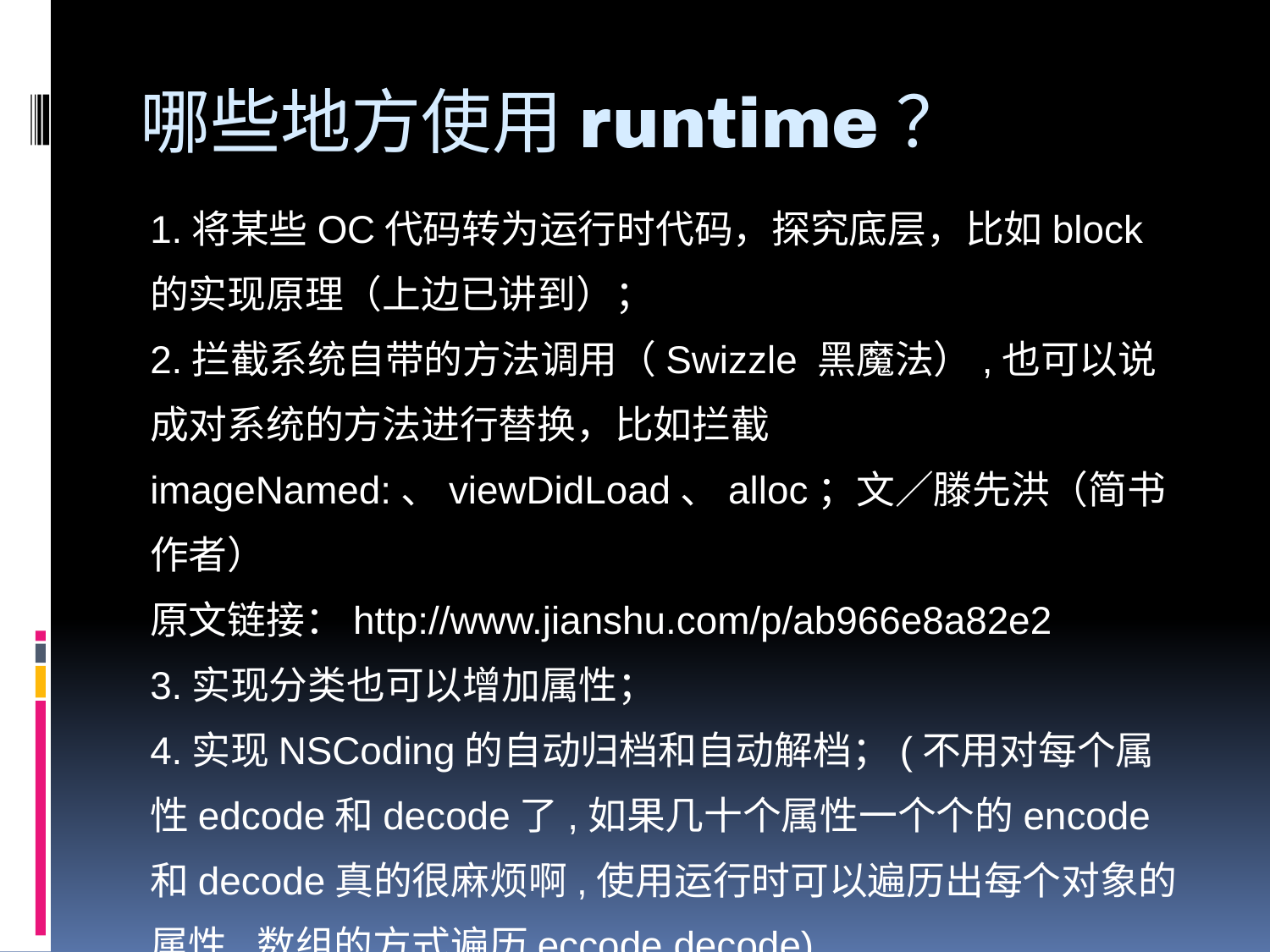

# 哪些地方使用runtime？
1.将某些OC代码转为运行时代码，探究底层，比如block的实现原理（上边已讲到）；
2.拦截系统自带的方法调用（Swizzle 黑魔法）,也可以说成对系统的方法进行替换，比如拦截imageNamed:、viewDidLoad、alloc；文／滕先洪（简书作者）  原文链接：http://www.jianshu.com/p/ab966e8a82e2
3.实现分类也可以增加属性；
4.实现NSCoding的自动归档和自动解档；(不用对每个属性edcode和decode了,如果几十个属性一个个的encode和decode真的很麻烦啊,使用运行时可以遍历出每个对象的属性,数组的方式遍历eccode,decode)